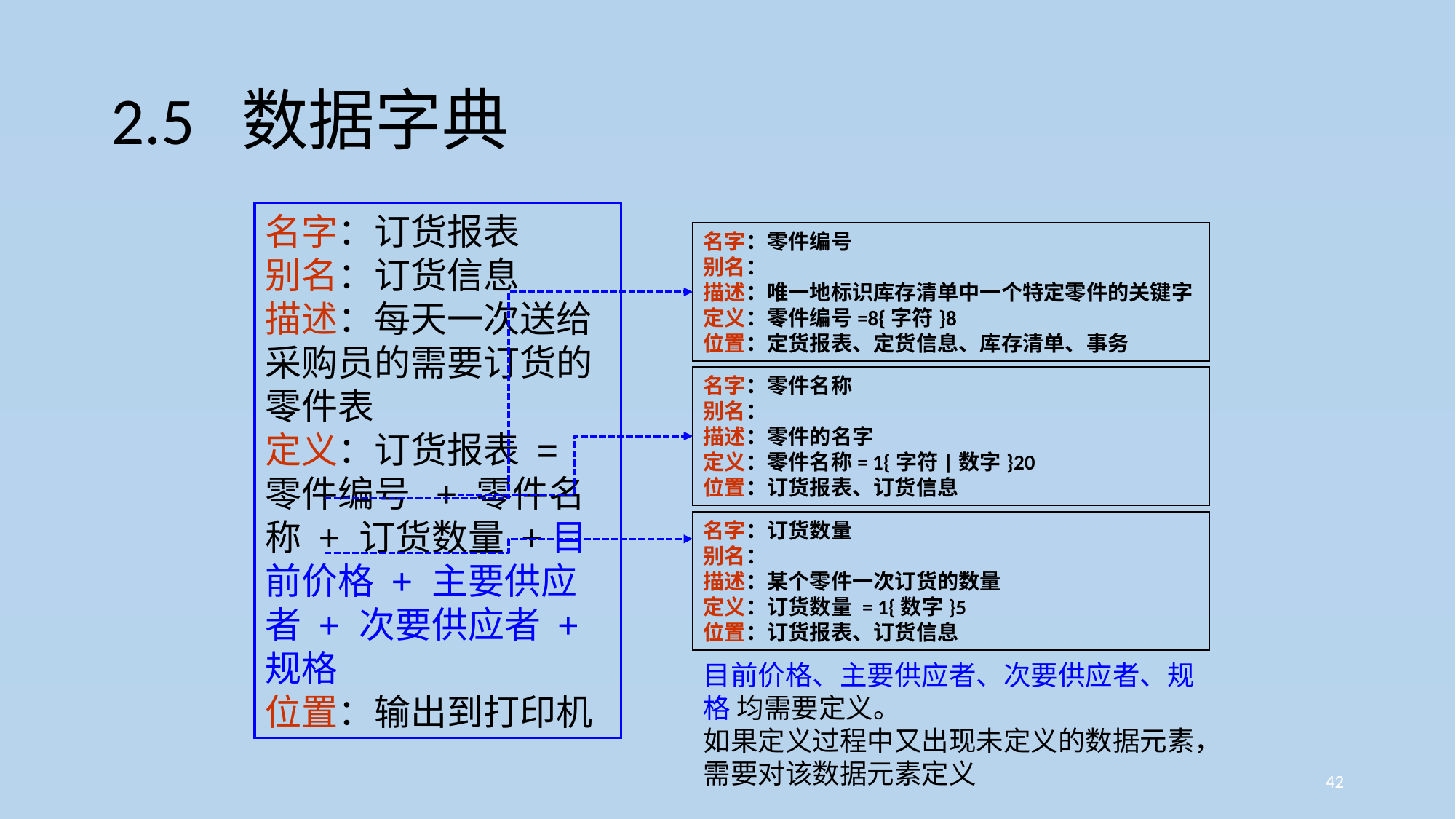

# 2.5  数据字典
名字：零件编号
别名：
描述：唯一地标识库存清单中一个特定零件的关键字
定义：零件编号=8{字符}8
位置：定货报表、定货信息、库存清单、事务
名字：订货报表
别名：订货信息
描述：每天一次送给采购员的需要订货的零件表
定义：订货报表 = 零件编号  + 零件名称 + 订货数量 +目前价格 + 主要供应者 + 次要供应者 + 规格
位置：输出到打印机
名字：零件名称
别名：
描述：零件的名字
定义：零件名称= 1{字符|数字}20
位置：订货报表、订货信息
名字：订货数量
别名：
描述：某个零件一次订货的数量
定义：订货数量 = 1{数字}5
位置：订货报表、订货信息
目前价格、主要供应者、次要供应者、规格 均需要定义。
如果定义过程中又出现未定义的数据元素，需要对该数据元素定义
42